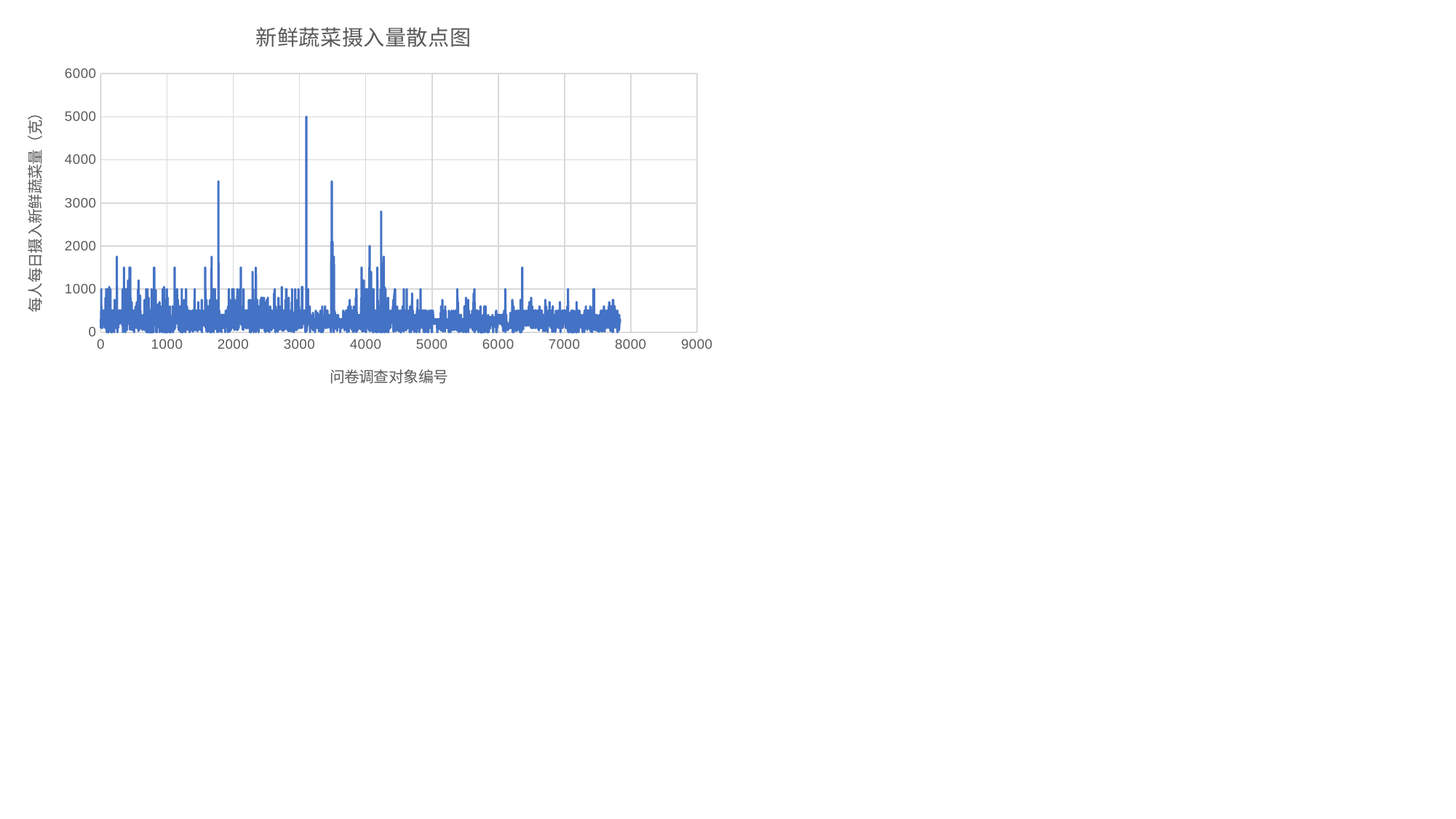

### Chart: 新鲜蔬菜摄入量散点图

| Category | 新鲜蔬菜克每日 |
|---|---|